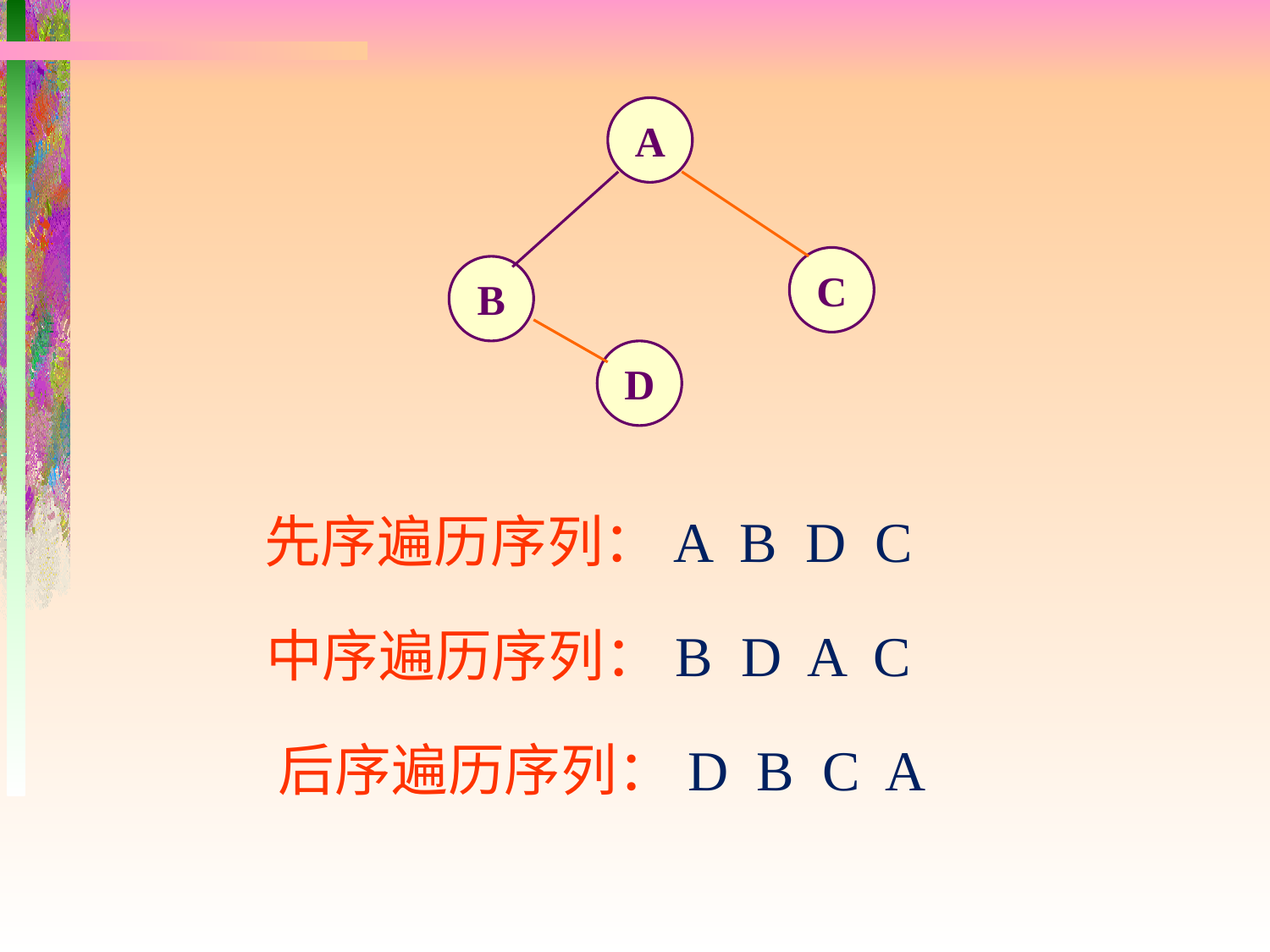

A

C
B

D
先序遍历序列：A  B  D  C
中序遍历序列：B  D  A  C
后序遍历序列：D  B  C  A